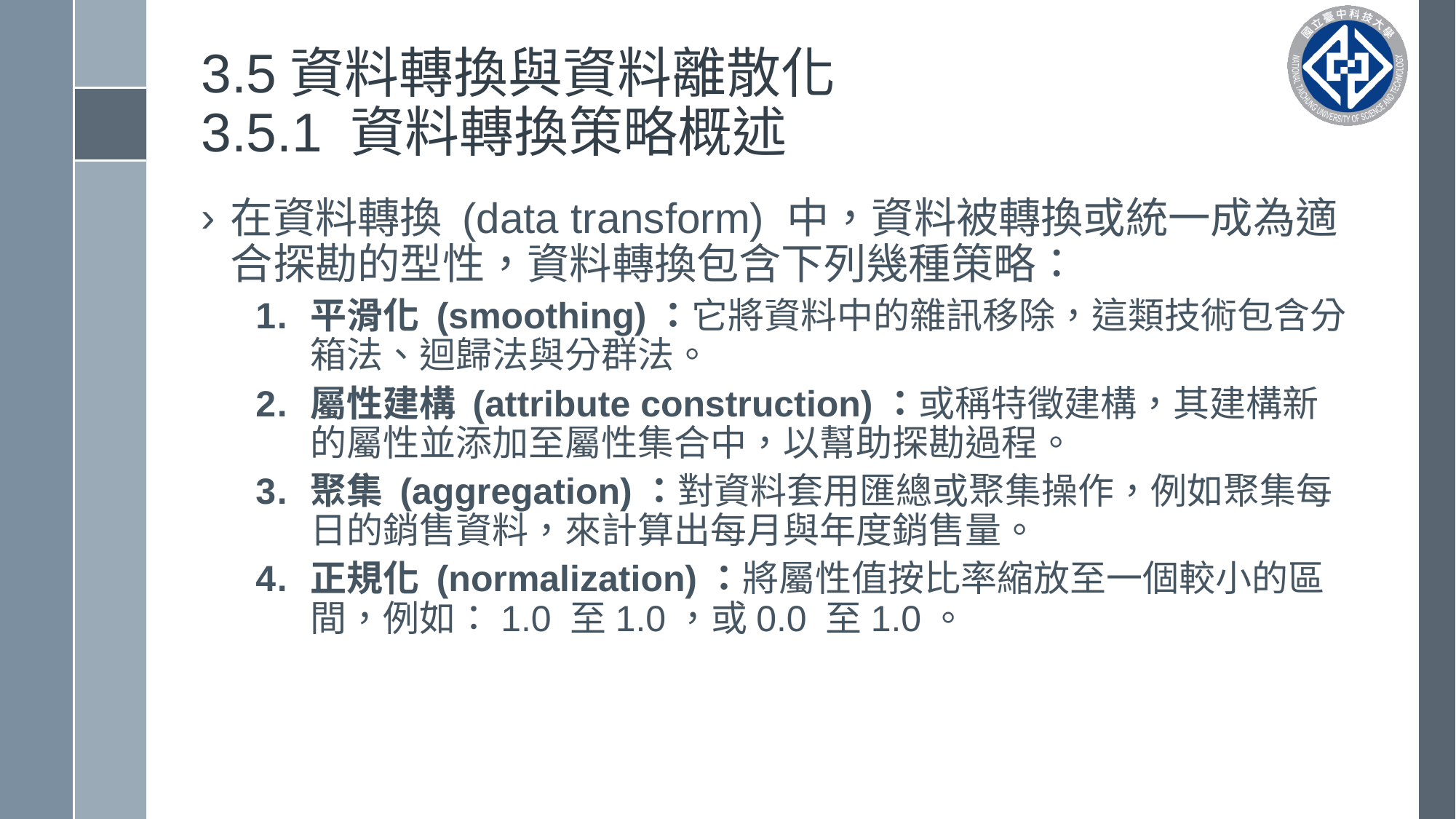

# 3.5資料轉換與資料離散化 3.5.1 資料轉換策略概述
在資料轉換 (data transform) 中，資料被轉換或統一成為適合探勘的型性，資料轉換包含下列幾種策略：
平滑化 (smoothing)：它將資料中的雜訊移除，這類技術包含分箱法、迴歸法與分群法。
屬性建構 (attribute construction)：或稱特徵建構，其建構新的屬性並添加至屬性集合中，以幫助探勘過程。
聚集 (aggregation)：對資料套用匯總或聚集操作，例如聚集每日的銷售資料，來計算出每月與年度銷售量。
正規化 (normalization)：將屬性值按比率縮放至一個較小的區間，例如：1.0 至1.0，或0.0 至1.0。